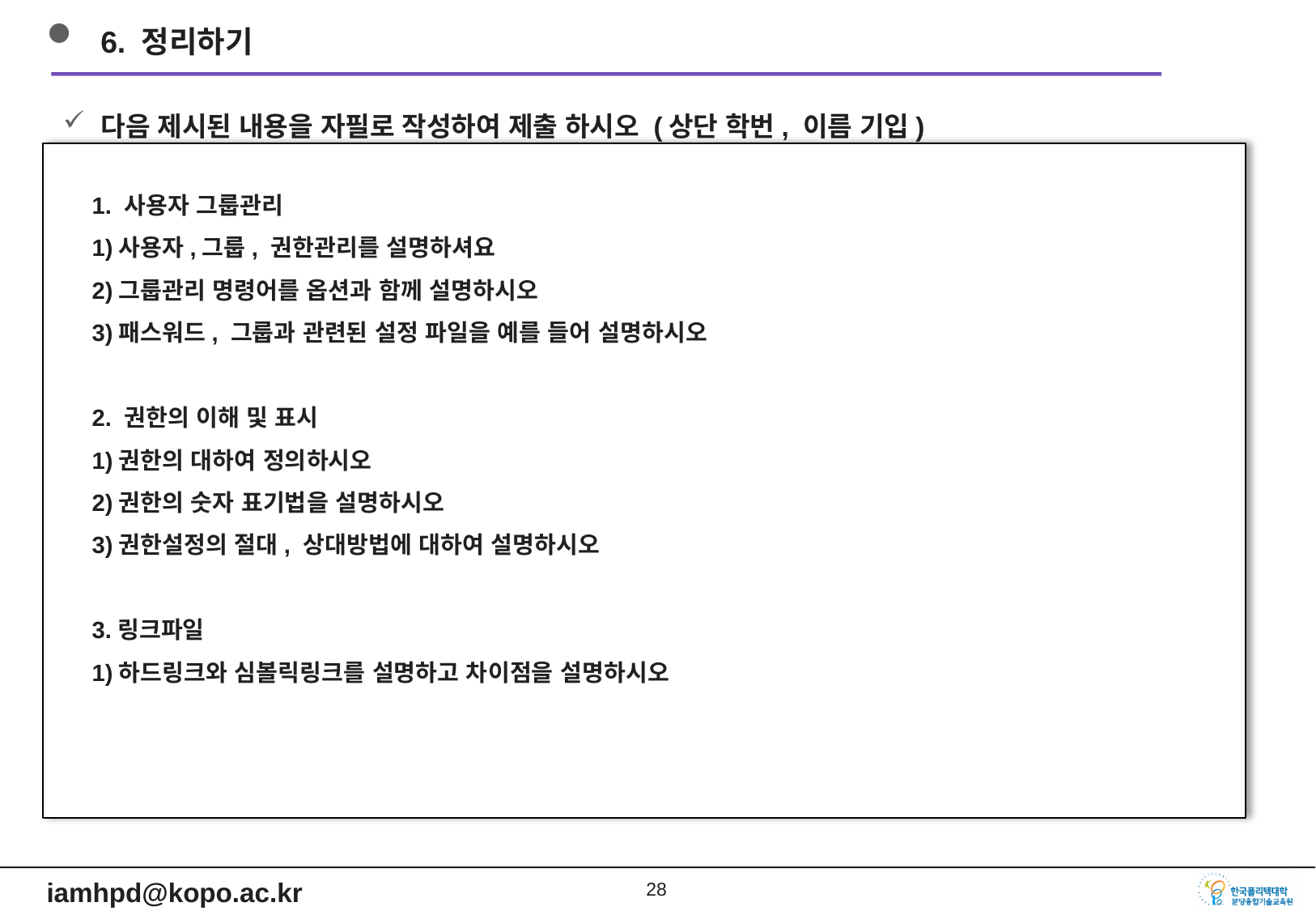

6. 정리하기
다음 제시된 내용을 자필로 작성하여 제출 하시오 (상단 학번, 이름 기입)

1. 사용자 그룹관리
1)사용자,그룹, 권한관리를 설명하셔요
2)그룹관리 명령어를 옵션과 함께 설명하시오
3)패스워드, 그룹과 관련된 설정 파일을 예를 들어 설명하시오

2. 권한의 이해 및 표시
1)권한의 대하여 정의하시오
2)권한의 숫자 표기법을 설명하시오
3)권한설정의 절대, 상대방법에 대하여 설명하시오

3.링크파일
1)하드링크와 심볼릭링크를 설명하고 차이점을 설명하시오
28